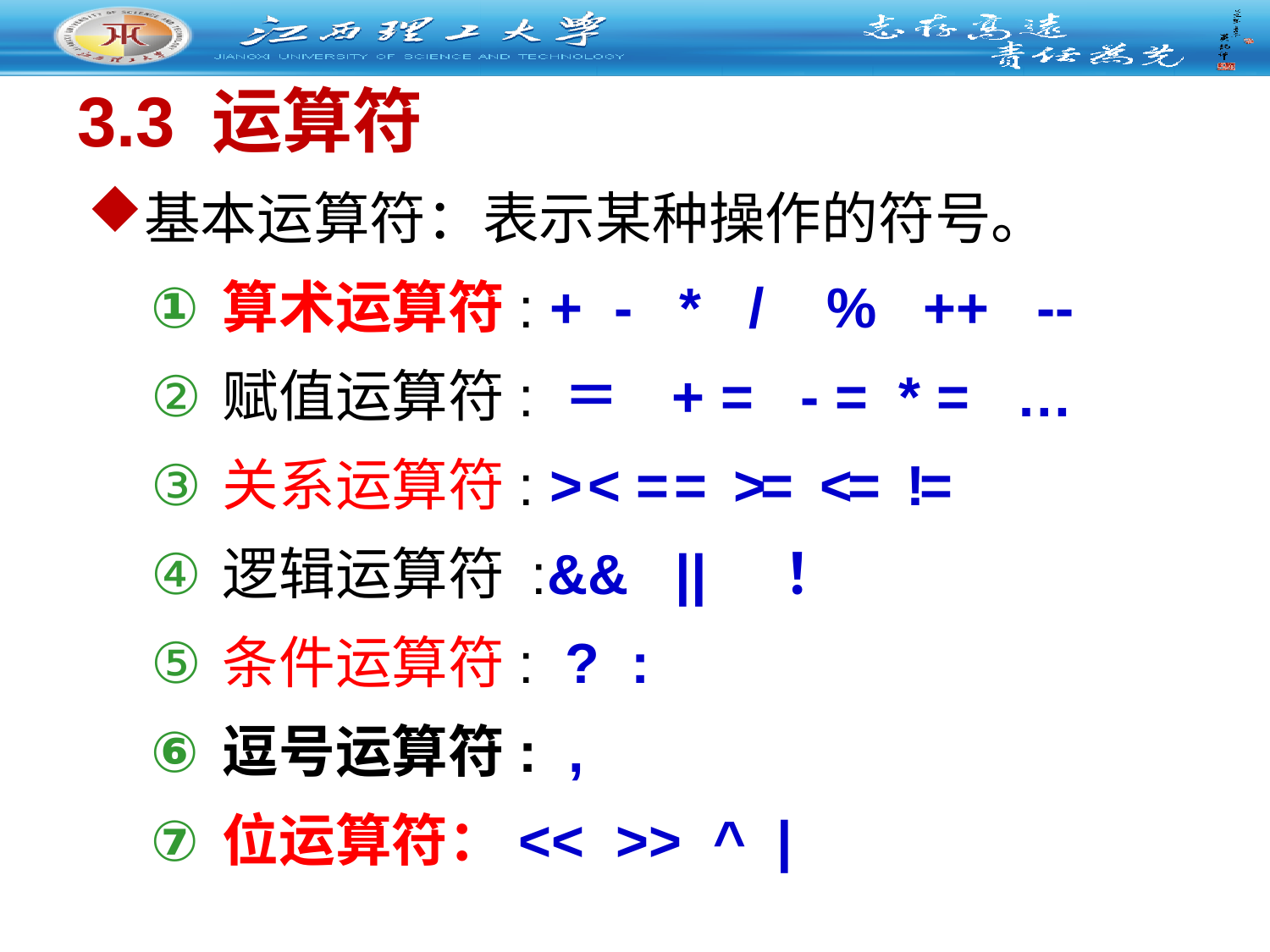

# 3.3 运算符
基本运算符：表示某种操作的符号。
算术运算符: +  -   *   /    %   ++   --
赋值运算符: ＝   + =   - =  * =   …
关系运算符: > <  = =   >=   <=   !=
逻辑运算符 :&&   ||    ！
条件运算符:  ?  :
逗号运算符:  ,
位运算符：<<  >>  ^  |